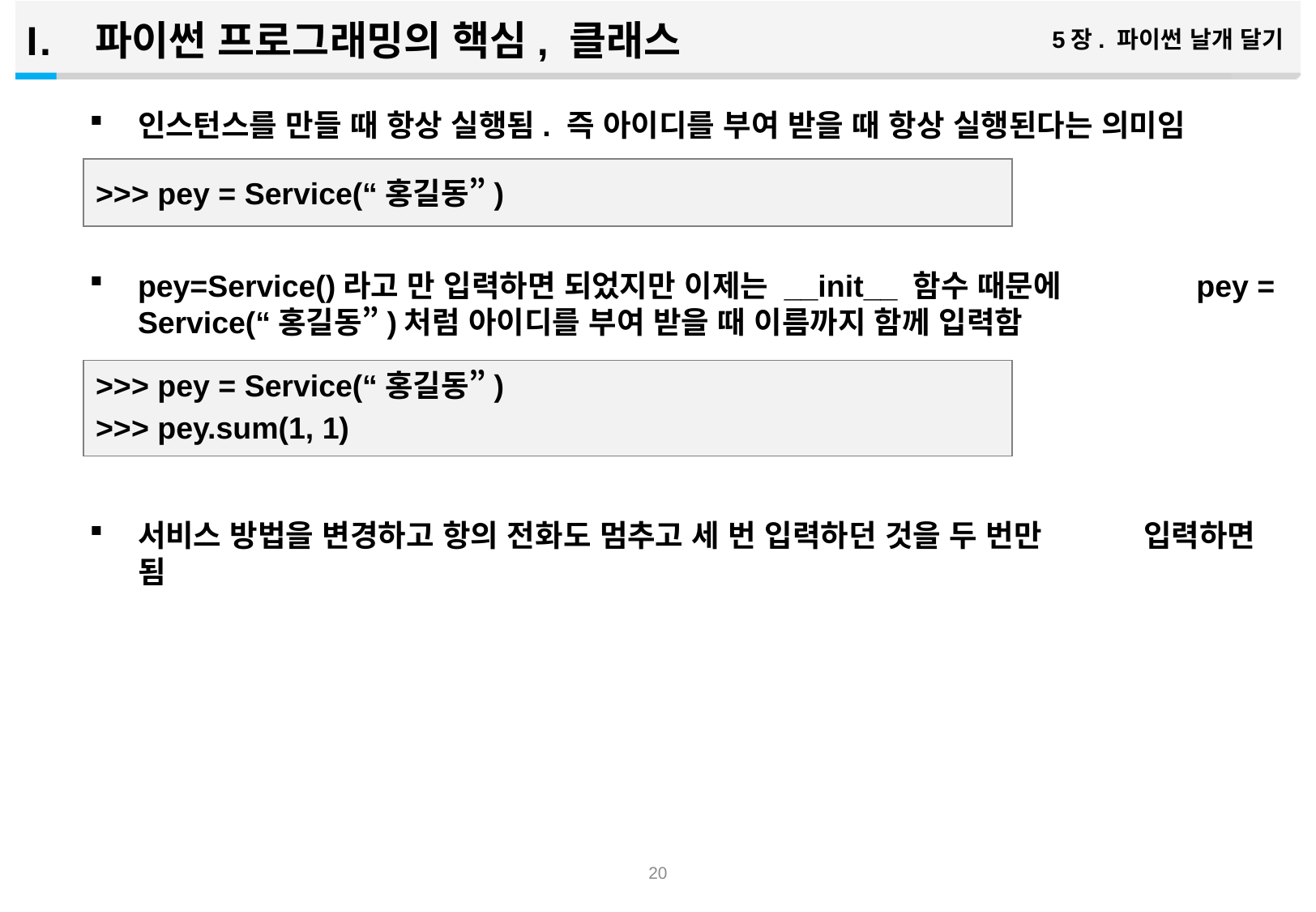

파이썬 프로그래밍의 핵심, 클래스
5장. 파이썬 날개 달기
인스턴스를 만들 때 항상 실행됨. 즉 아이디를 부여 받을 때 항상 실행된다는 의미임

pey=Service()라고 만 입력하면 되었지만 이제는 __init__ 함수 때문에               pey = Service(“홍길동”)처럼 아이디를 부여 받을 때 이름까지 함께 입력함

서비스 방법을 변경하고 항의 전화도 멈추고 세 번 입력하던 것을 두 번만            입력하면 됨
>>> pey = Service(“홍길동”)
>>> pey = Service(“홍길동”)
>>> pey.sum(1, 1)
20